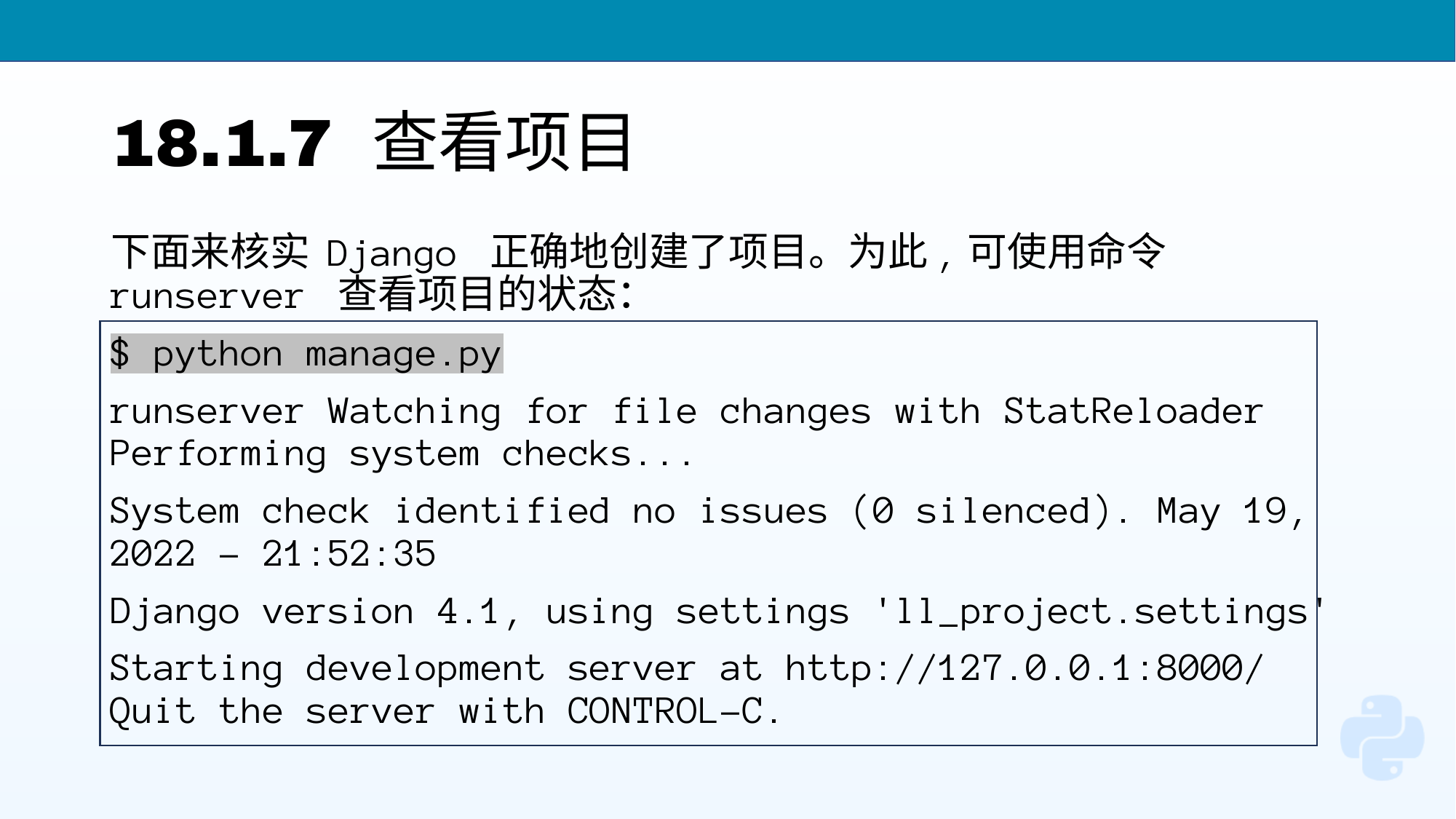

# 18.1.7 查看项目
下面来核实 Django 正确地创建了项目。为此,可使用命令 runserver 查看项目的状态：
$ python manage.py
runserver Watching for file changes with StatReloader Performing system checks...
System check identified no issues (0 silenced). May 19, 2022 - 21:52:35
Django version 4.1, using settings 'll_project.settings'
Starting development server at http://127.0.0.1:8000/ Quit the server with CONTROL-C.